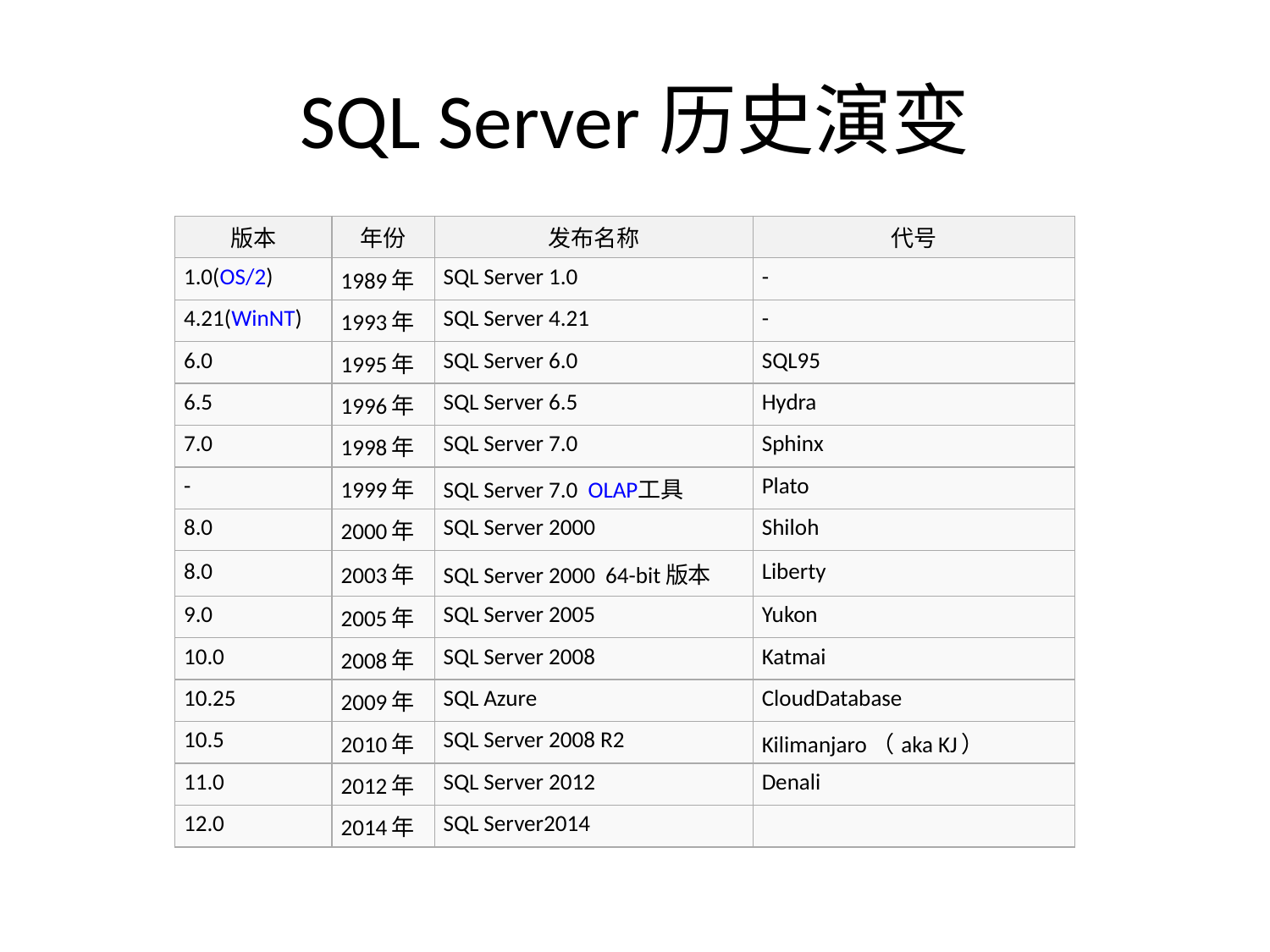

# SQL Server历史演变
| 版本 | 年份 | 发布名称 | 代号 |
| --- | --- | --- | --- |
| 1.0(OS/2) | 1989年 | SQL Server 1.0 | - |
| 4.21(WinNT) | 1993年 | SQL Server 4.21 | - |
| 6.0 | 1995年 | SQL Server 6.0 | SQL95 |
| 6.5 | 1996年 | SQL Server 6.5 | Hydra |
| 7.0 | 1998年 | SQL Server 7.0 | Sphinx |
| - | 1999年 | SQL Server 7.0 OLAP工具 | Plato |
| 8.0 | 2000年 | SQL Server 2000 | Shiloh |
| 8.0 | 2003年 | SQL Server 2000 64-bit版本 | Liberty |
| 9.0 | 2005年 | SQL Server 2005 | Yukon |
| 10.0 | 2008年 | SQL Server 2008 | Katmai |
| 10.25 | 2009年 | SQL Azure | CloudDatabase |
| 10.5 | 2010年 | SQL Server 2008 R2 | Kilimanjaro（aka KJ） |
| 11.0 | 2012年 | SQL Server 2012 | Denali |
| 12.0 | 2014年 | SQL Server2014 |  |